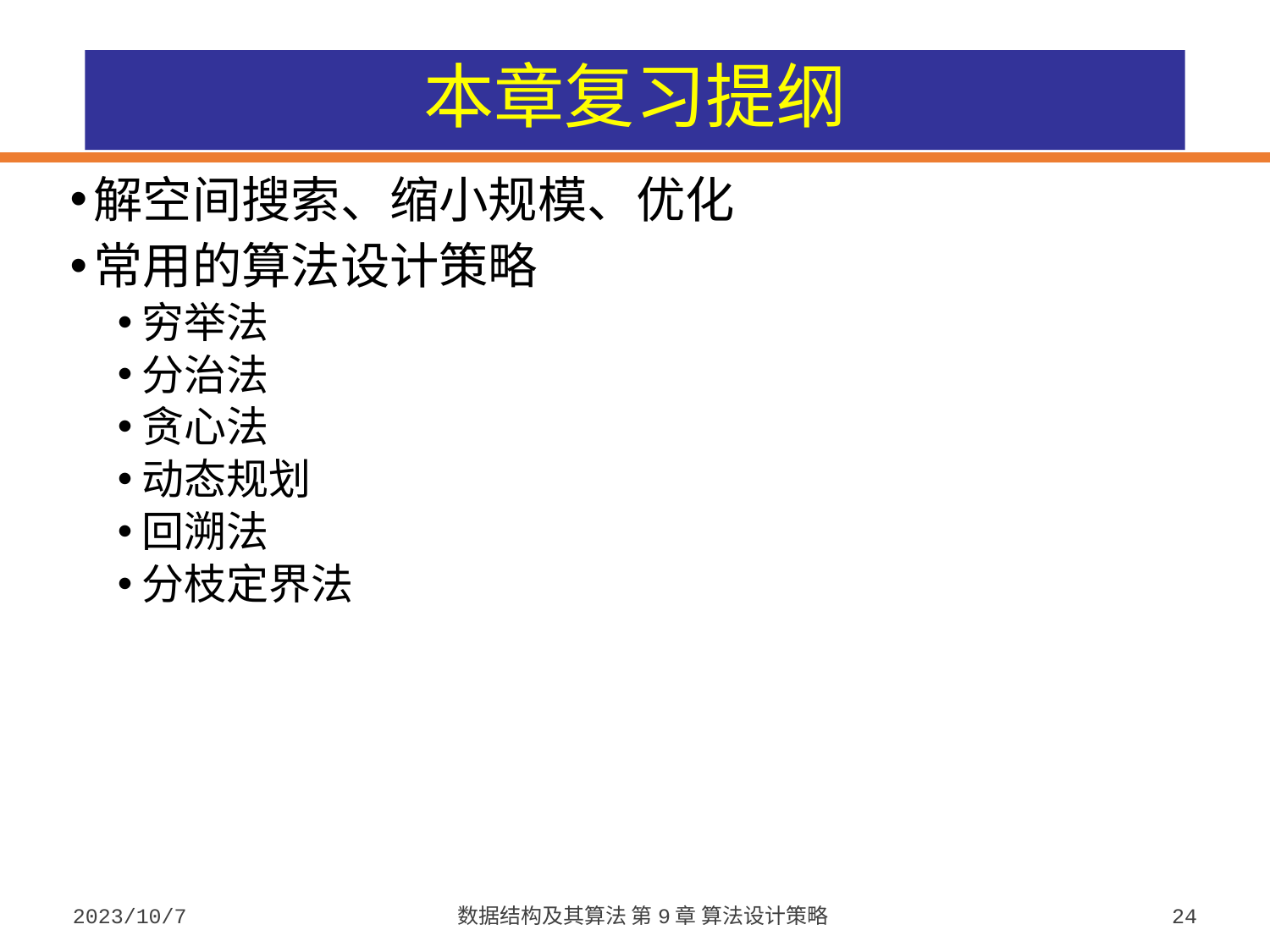

# 本章复习提纲
解空间搜索、缩小规模、优化
常用的算法设计策略
穷举法
分治法
贪心法
动态规划
回溯法
分枝定界法
2023/10/7
数据结构及其算法 第9章 算法设计策略
24